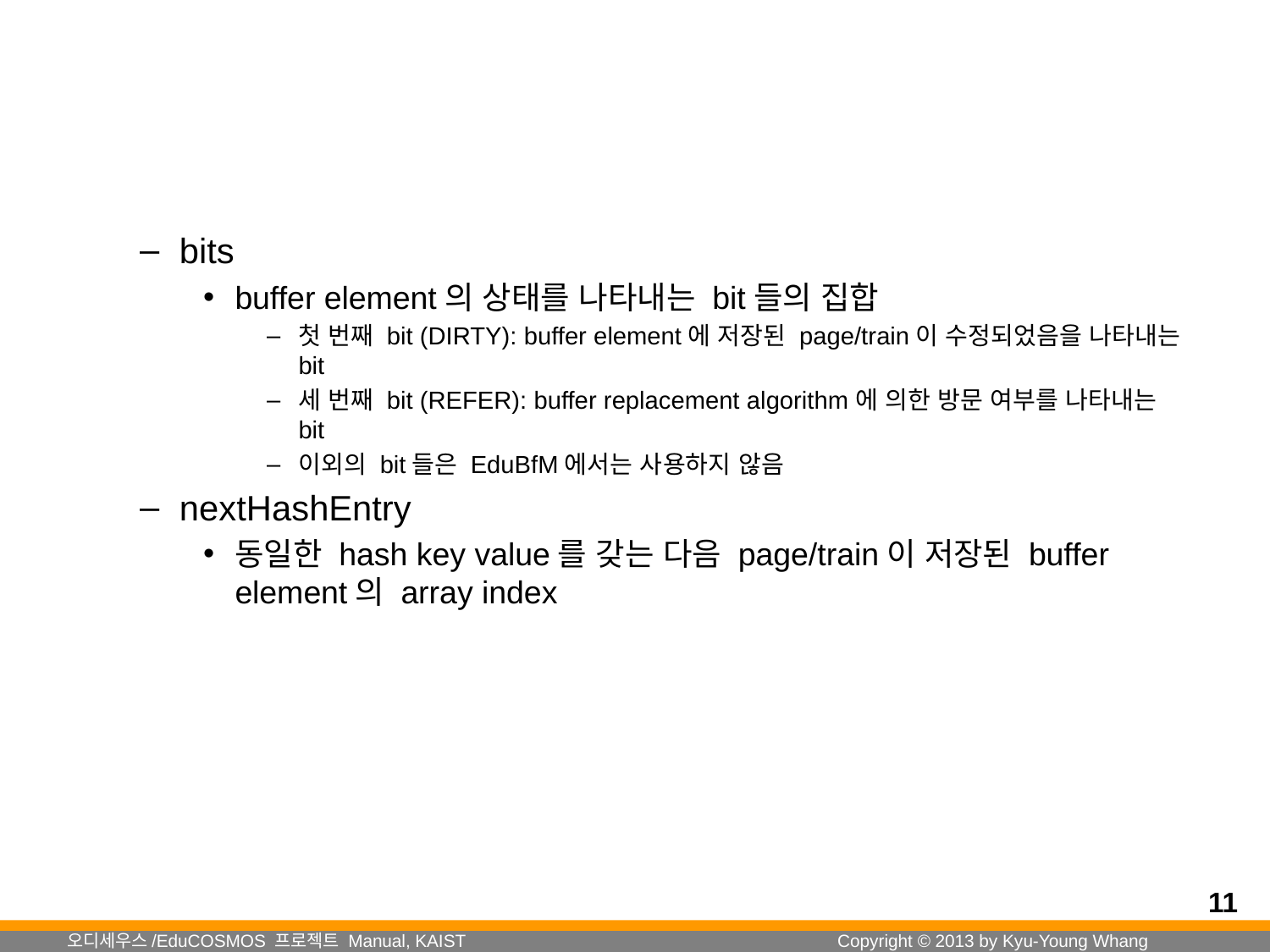

#
bits
buffer element의 상태를 나타내는 bit들의 집합
첫 번째 bit (DIRTY): buffer element에 저장된 page/train이 수정되었음을 나타내는 bit
세 번째 bit (REFER): buffer replacement algorithm에 의한 방문 여부를 나타내는 bit
이외의 bit들은 EduBfM에서는 사용하지 않음
nextHashEntry
동일한 hash key value를 갖는 다음 page/train이 저장된 buffer element의 array index